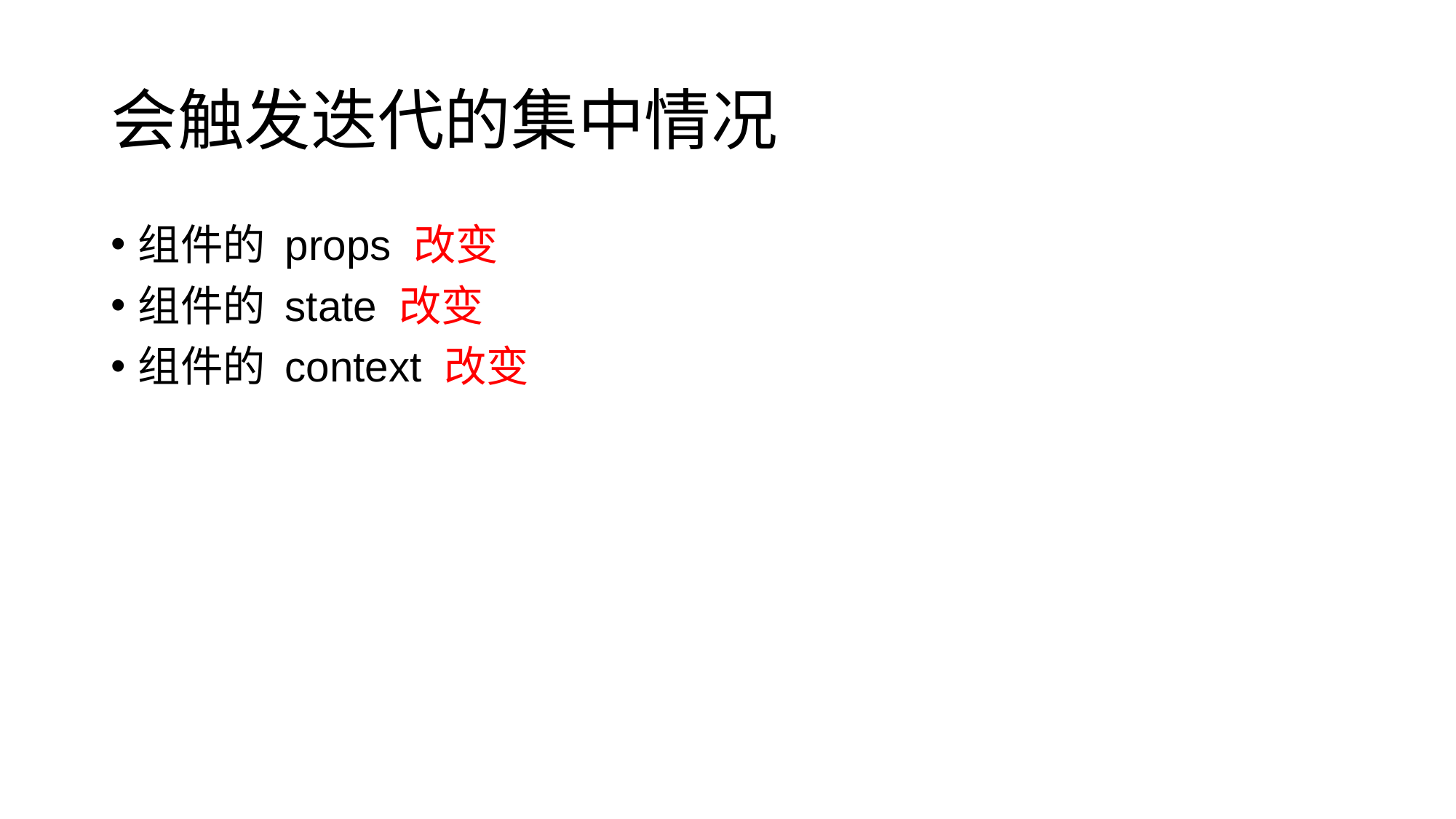

# 会触发迭代的集中情况
组件的 props 改变
组件的 state 改变
组件的 context 改变